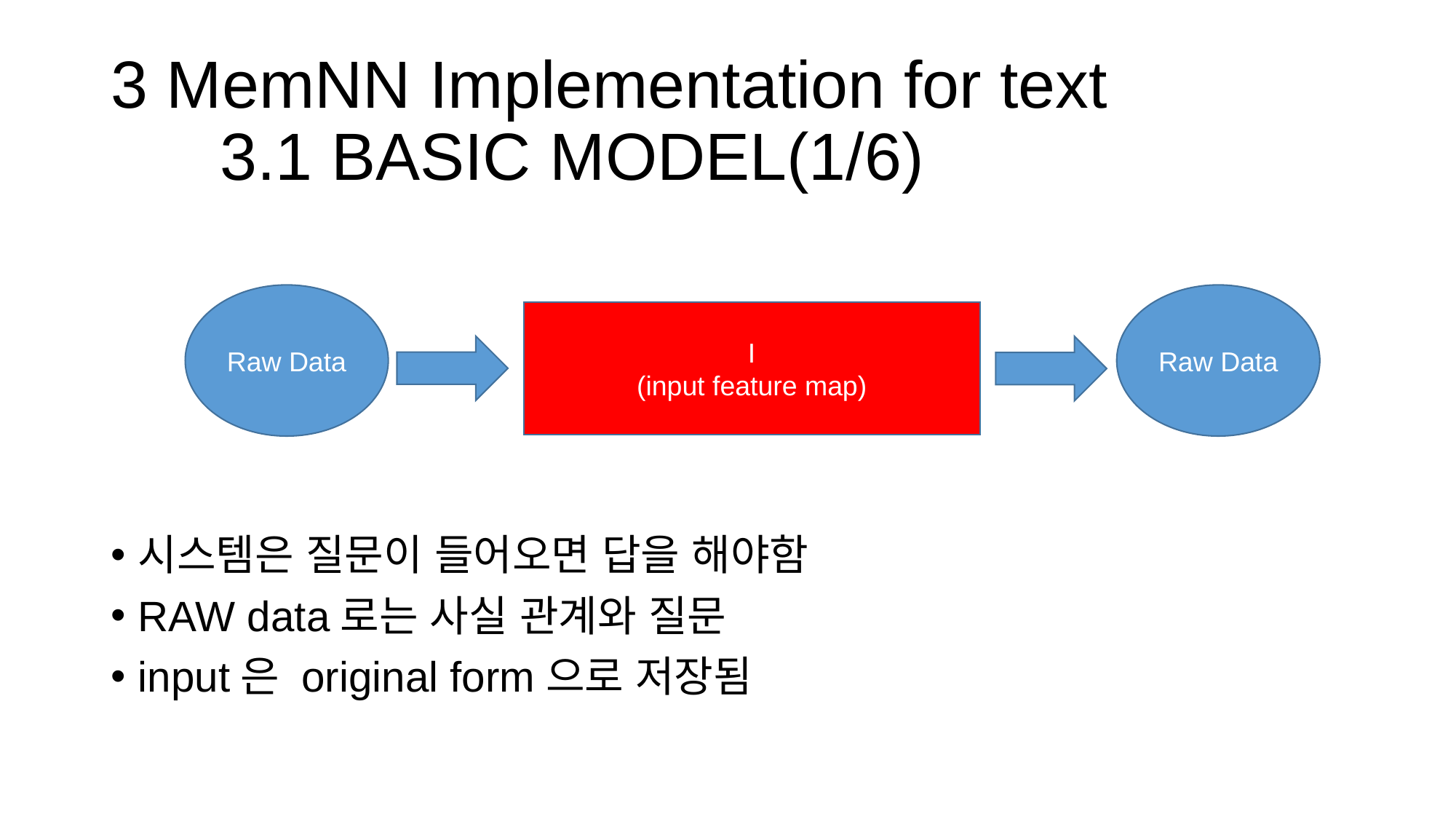

# 3 MemNN Implementation for text 3.1 BASIC MODEL(1/6)

시스템은 질문이 들어오면 답을 해야함
RAW data로는 사실 관계와 질문
input은 original form으로 저장됨

Raw Data
Raw Data
I
(input feature map)